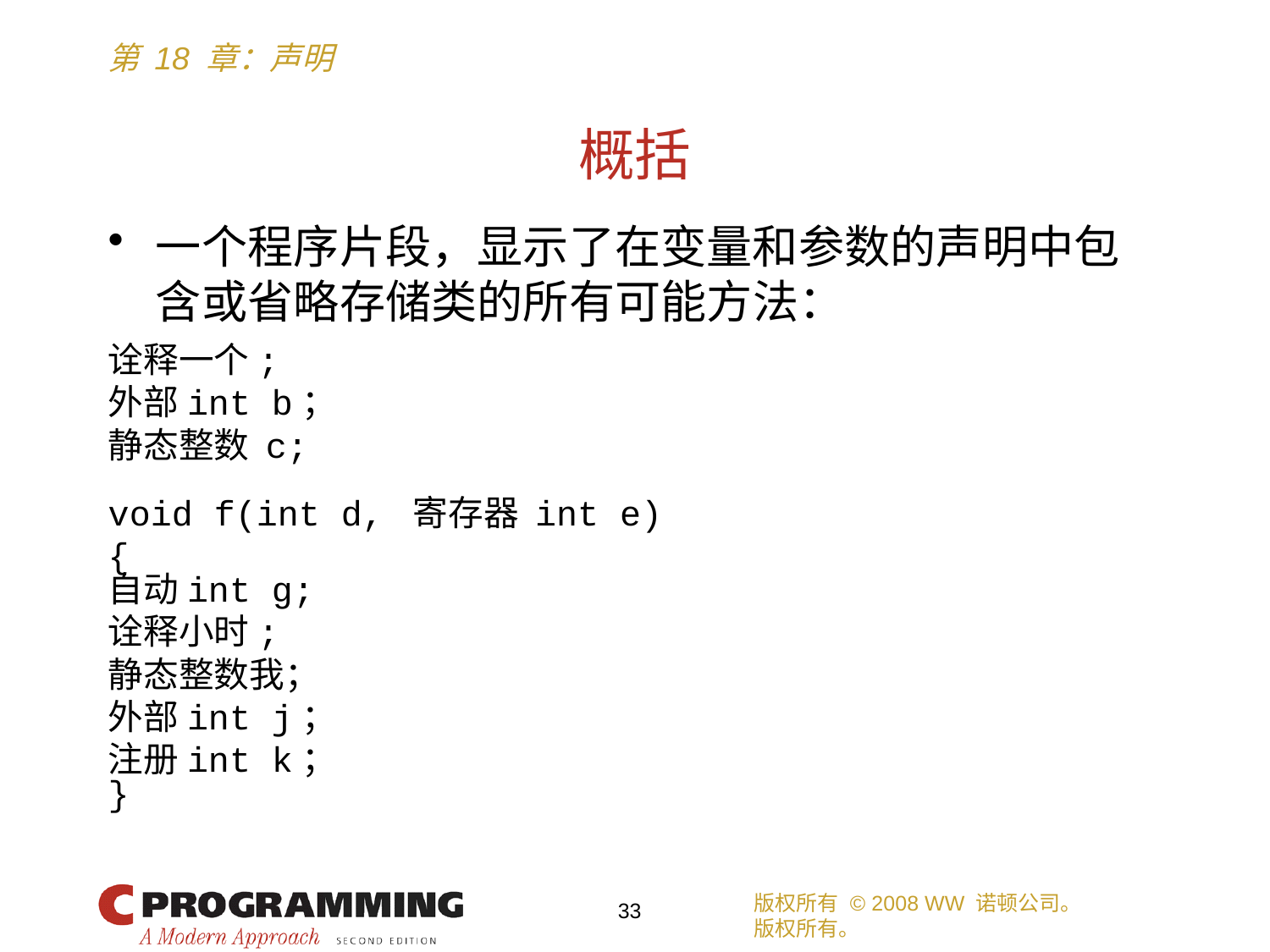

# 概括
一个程序片段，显示了在变量和参数的声明中包含或省略存储类的所有可能方法：
诠释一个;
外部int b；
静态整数 c;

void f(int d, 寄存器 int e)
{
自动int g;
诠释小时;
静态整数我；
外部int j；
注册int k；
}
版权所有 © 2008 WW 诺顿公司。
版权所有。
33